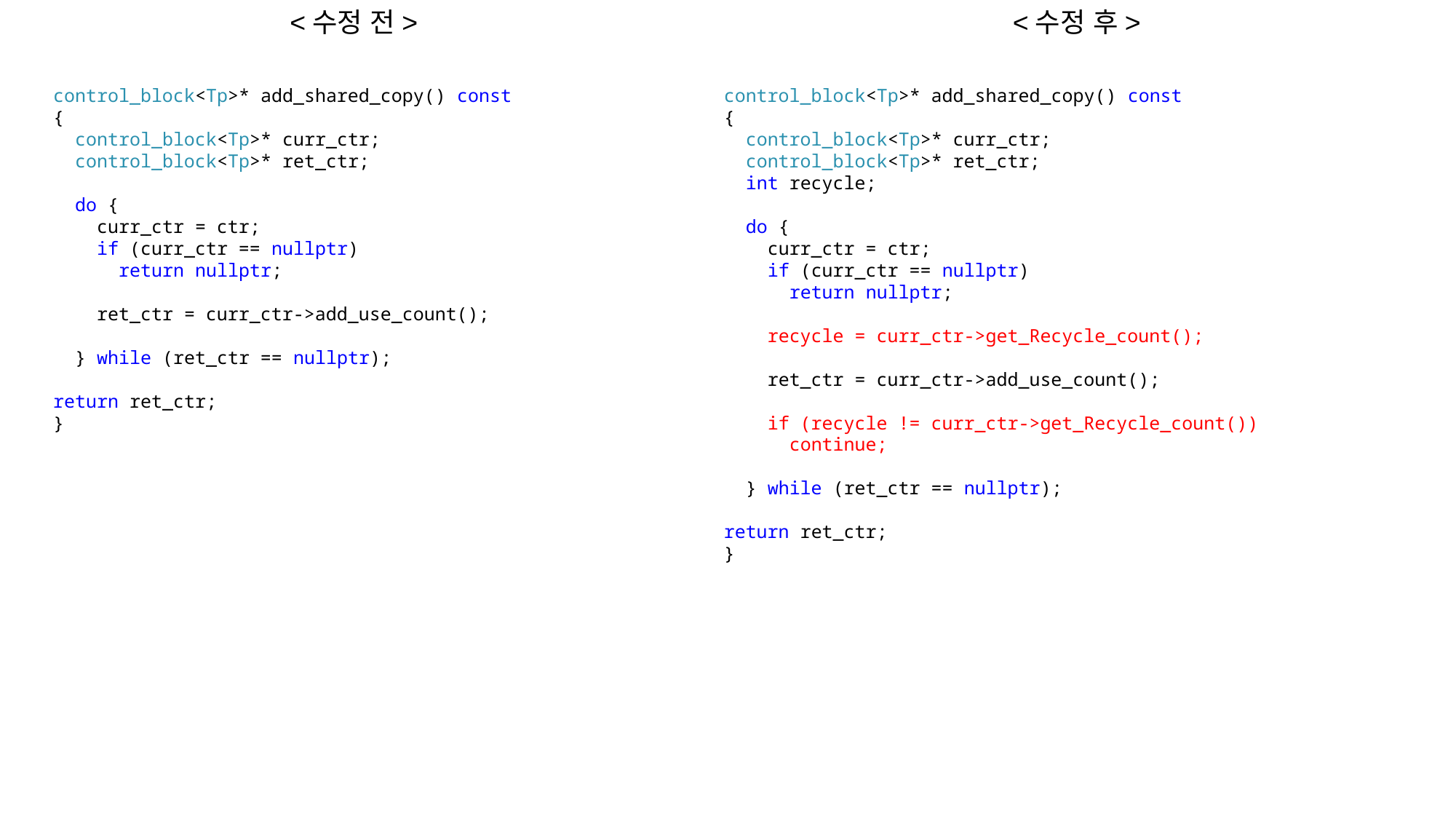

<수정 전>
<수정 후>
control_block<Tp>* add_shared_copy() const
{
  control_block<Tp>* curr_ctr;
  control_block<Tp>* ret_ctr;

  do {
    curr_ctr = ctr;
    if (curr_ctr == nullptr)
      return nullptr;

    ret_ctr = curr_ctr->add_use_count();

  } while (ret_ctr == nullptr);

return ret_ctr;
}
control_block<Tp>* add_shared_copy() const
{
  control_block<Tp>* curr_ctr;
  control_block<Tp>* ret_ctr;
  int recycle;

  do {
    curr_ctr = ctr;
    if (curr_ctr == nullptr)
      return nullptr;

    recycle = curr_ctr->get_Recycle_count();

    ret_ctr = curr_ctr->add_use_count();

    if (recycle != curr_ctr->get_Recycle_count())
      continue;

  } while (ret_ctr == nullptr);

return ret_ctr;
}